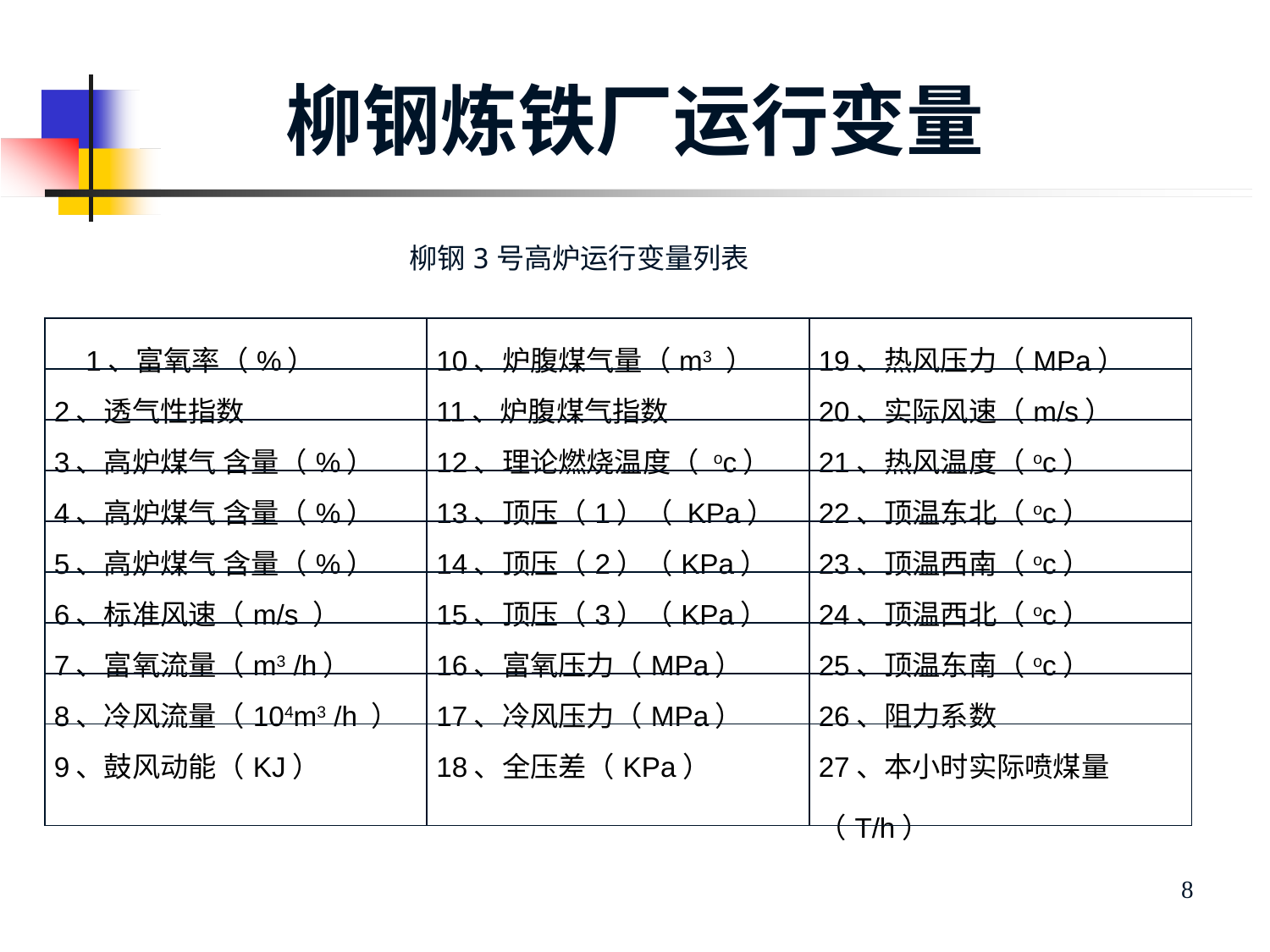

# 柳钢炼铁厂运行变量
柳钢3号高炉运行变量列表
| 1、富氧率（%） | 10、炉腹煤气量（m3 ） | 19、热风压力（MPa） |
| --- | --- | --- |
| 2、透气性指数 | 11、炉腹煤气指数 | 20、实际风速（m/s） |
| 3、高炉煤气 含量（%） | 12、理论燃烧温度（ oc） | 21、热风温度（oc） |
| 4、高炉煤气 含量（%） | 13、顶压（1）（ KPa） | 22、顶温东北（oc） |
| 5、高炉煤气 含量（%） | 14、顶压（2）（KPa） | 23、顶温西南（oc） |
| 6、标准风速（m/s ） | 15、顶压（3）（KPa） | 24、顶温西北（oc） |
| 7、富氧流量（m3 /h） | 16、富氧压力（MPa） | 25、顶温东南（oc） |
| 8、冷风流量（104m3 /h ） | 17、冷风压力（MPa） | 26、阻力系数 |
| 9、鼓风动能（KJ） | 18、全压差（KPa） | 27、本小时实际喷煤量（T/h） |
8